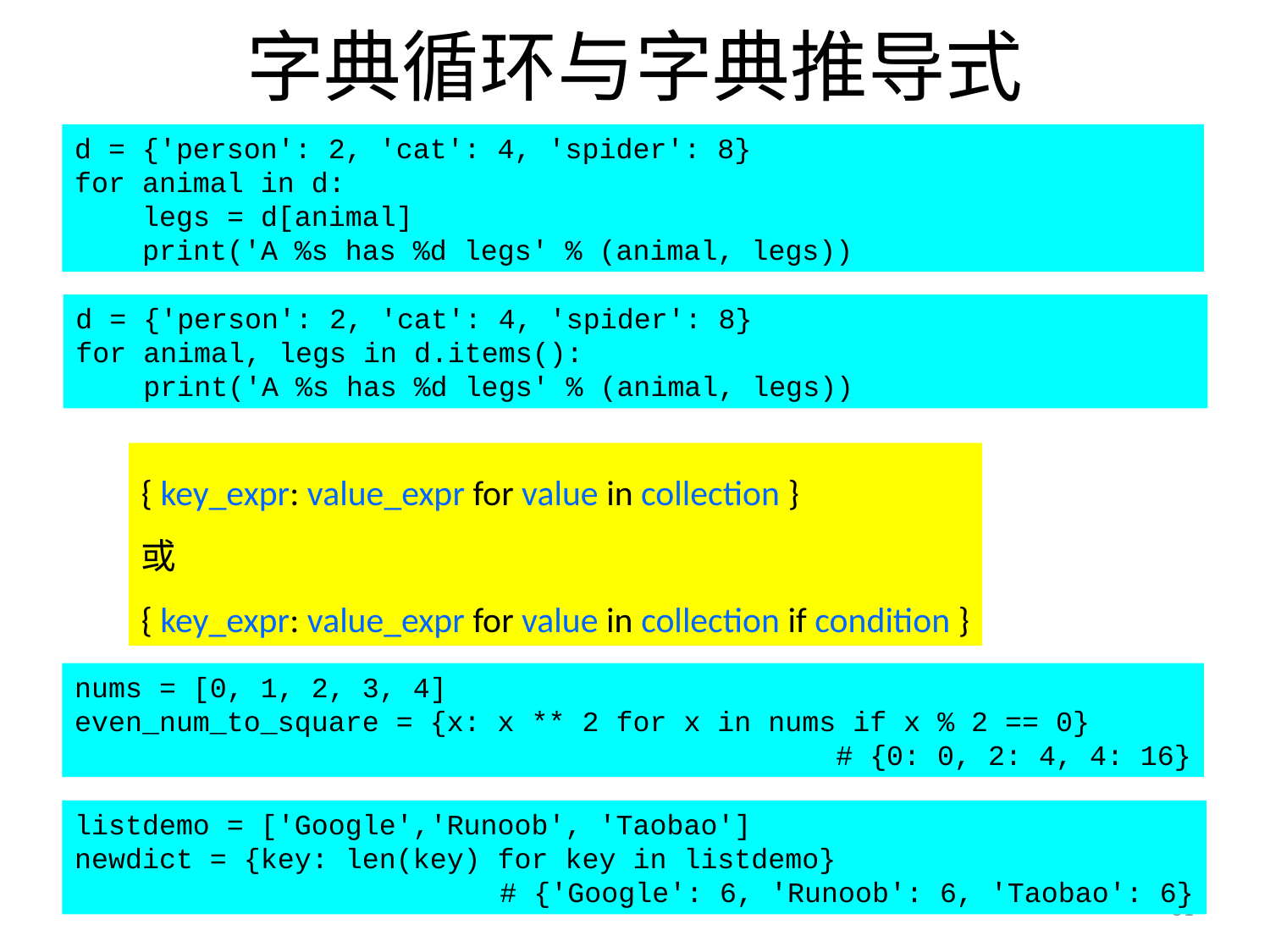

# 字典循环与字典推导式
d = {'person': 2, 'cat': 4, 'spider': 8}
for animal in d:
    legs = d[animal]
    print('A %s has %d legs' % (animal, legs))
d = {'person': 2, 'cat': 4, 'spider': 8}
for animal, legs in d.items():
    print('A %s has %d legs' % (animal, legs))
{ key_expr: value_expr for value in collection }
或
{ key_expr: value_expr for value in collection if condition }
nums = [0, 1, 2, 3, 4]
even_num_to_square = {x: x ** 2 for x in nums if x % 2 == 0}
# {0: 0, 2: 4, 4: 16}
listdemo = ['Google','Runoob', 'Taobao']
newdict = {key: len(key) for key in listdemo}
# {'Google': 6, 'Runoob': 6, 'Taobao': 6}
51